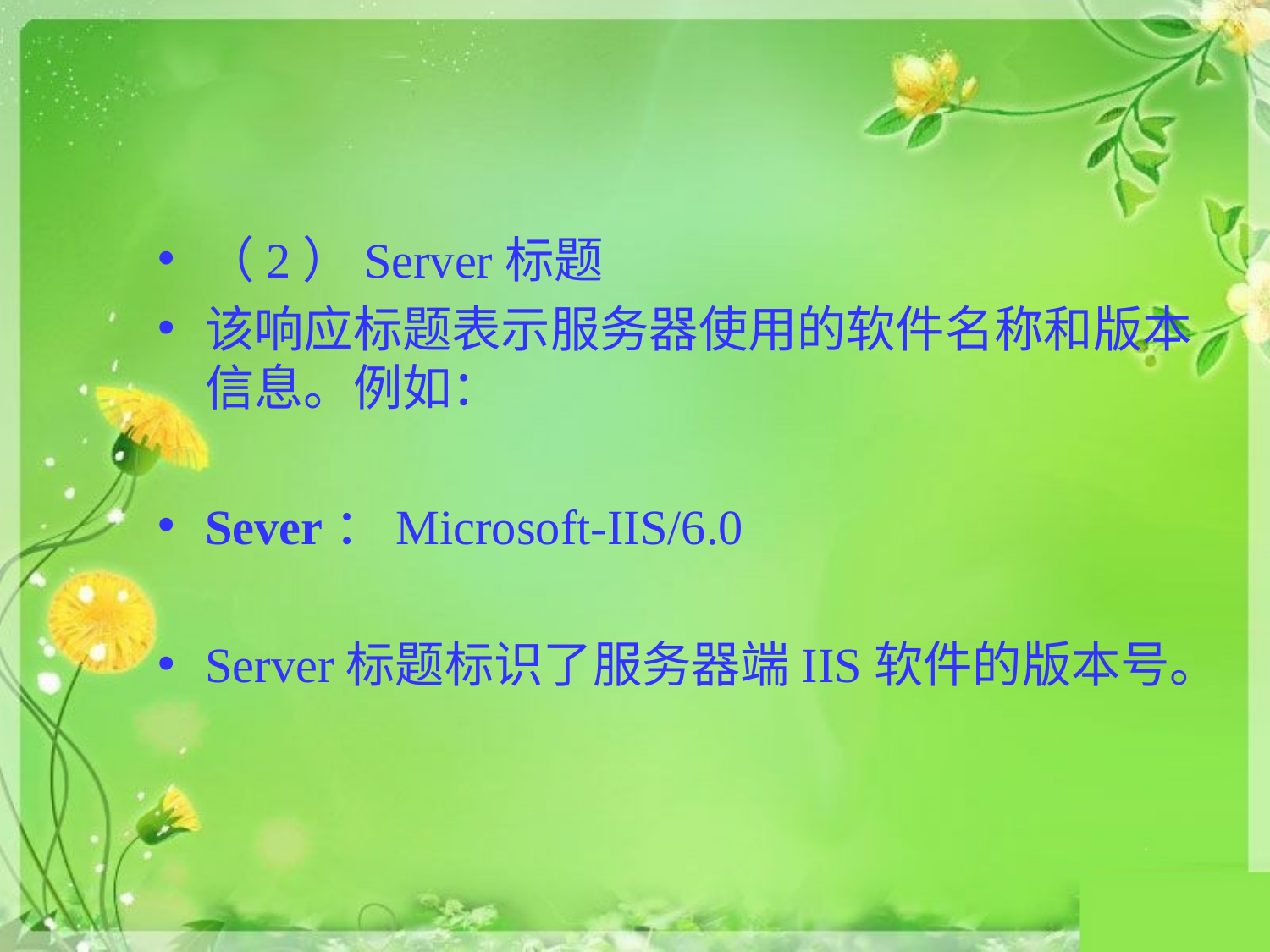

#
（2）Server标题
该响应标题表示服务器使用的软件名称和版本信息。例如：

Sever：Microsoft-IIS/6.0

Server标题标识了服务器端IIS软件的版本号。